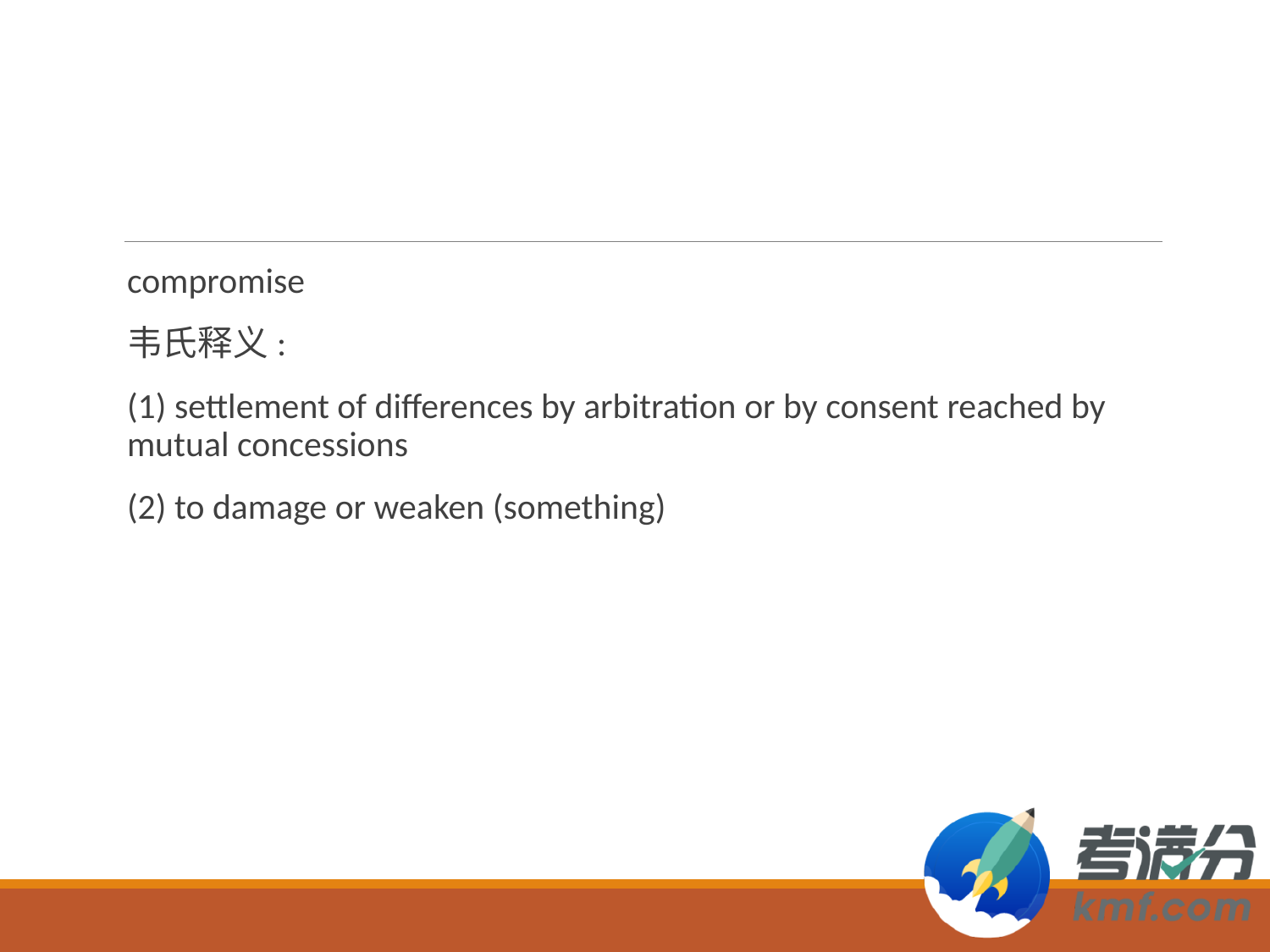

#
compromise
韦氏释义:
(1) settlement of differences by arbitration or by consent reached by mutual concessions
(2) to damage or weaken (something)